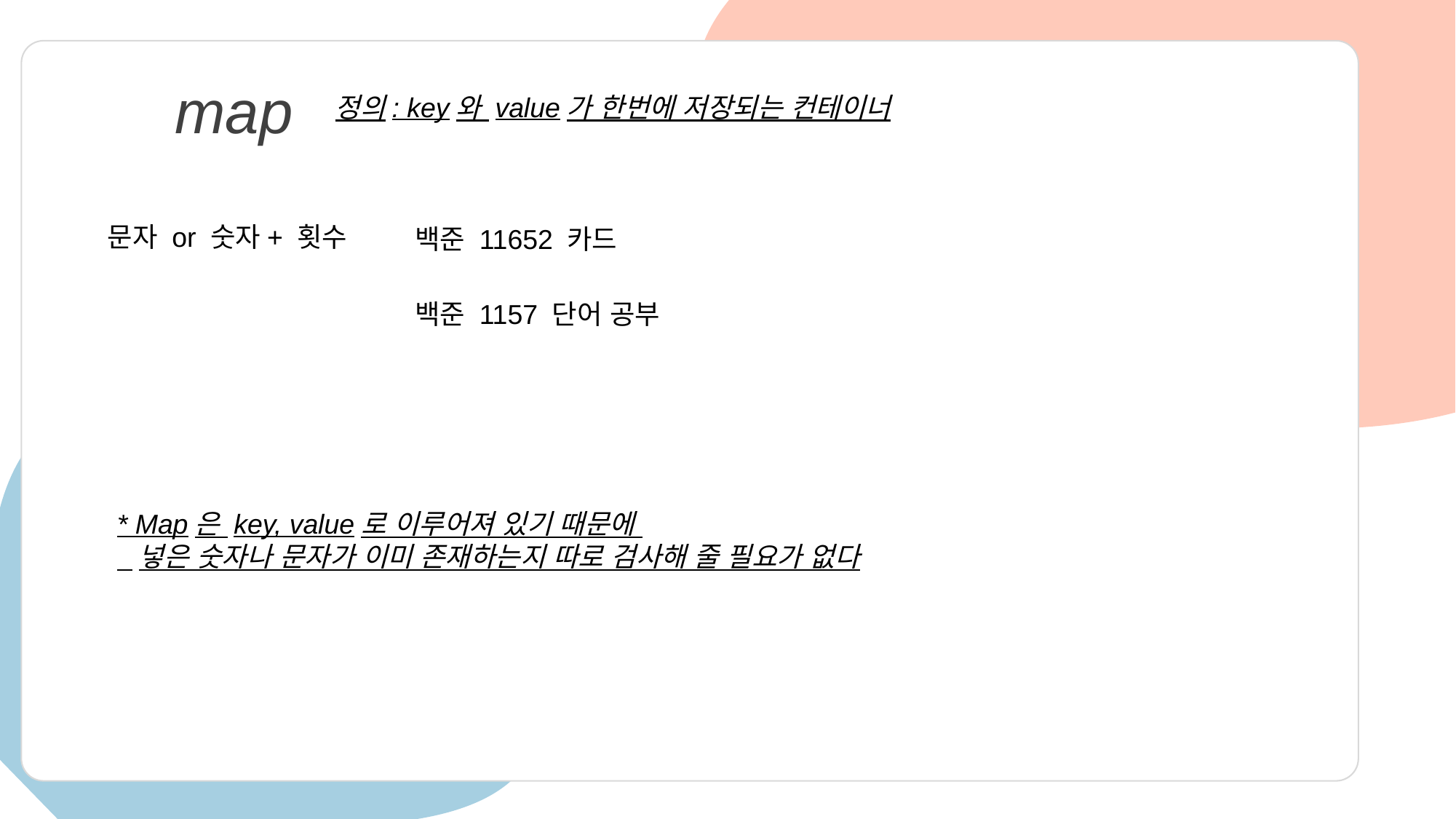

map

정의: key와 value가 한번에 저장되는 컨테이너
문자 or 숫자+ 횟수
백준 11652 카드
백준 1157 단어 공부

* Map은 key, value로 이루어져 있기 때문에
  넣은 숫자나 문자가 이미 존재하는지 따로 검사해 줄 필요가 없다